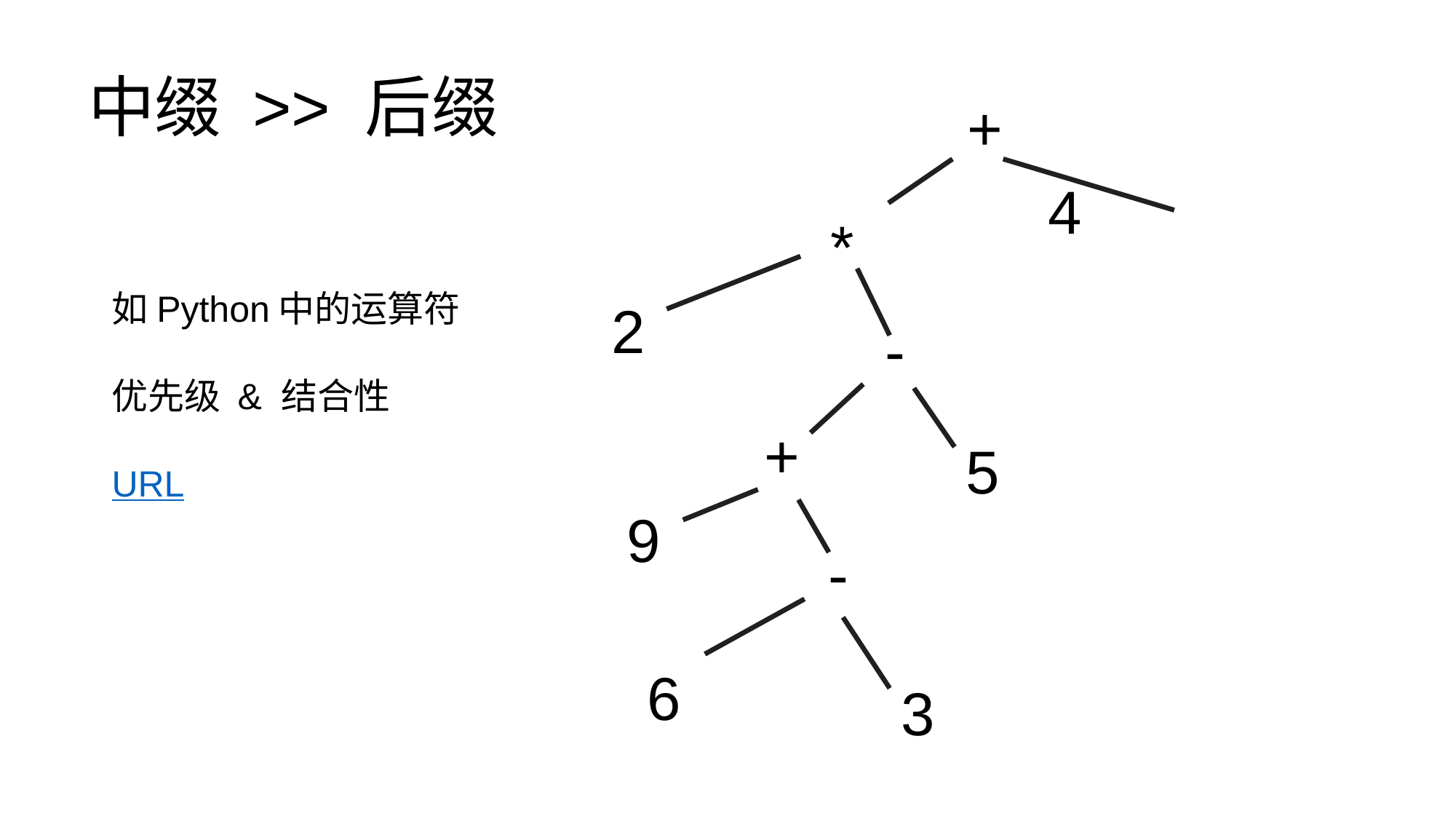

# 中缀 >> 后缀
+
4
*
如Python中的运算符

优先级 & 结合性

URL
2
-
+
5
9
-
6
3